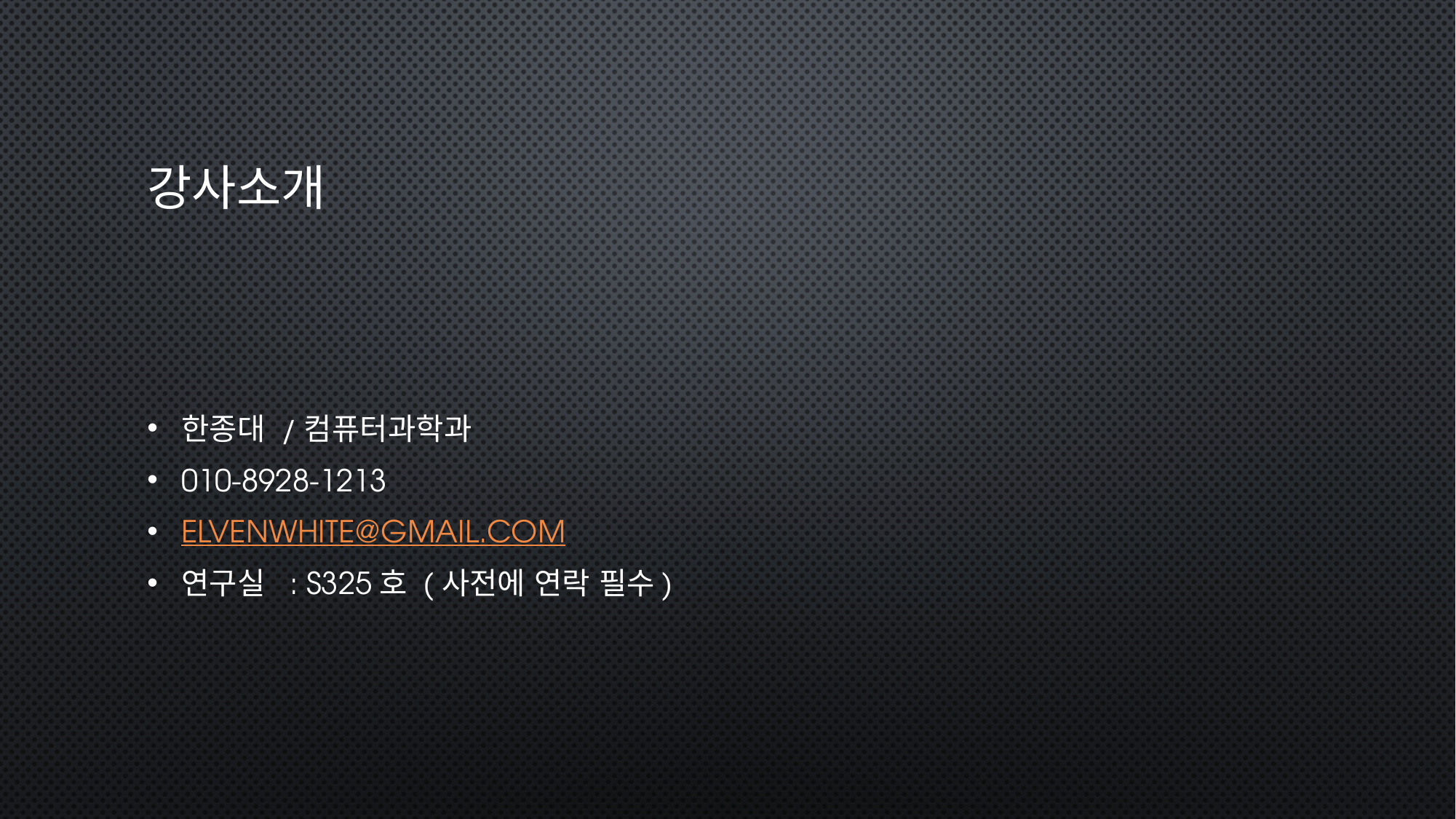

# 강사소개
한종대 /컴퓨터과학과
010-8928-1213
Elvenwhite@gmail.com
연구실  : S325호 (사전에 연락 필수)